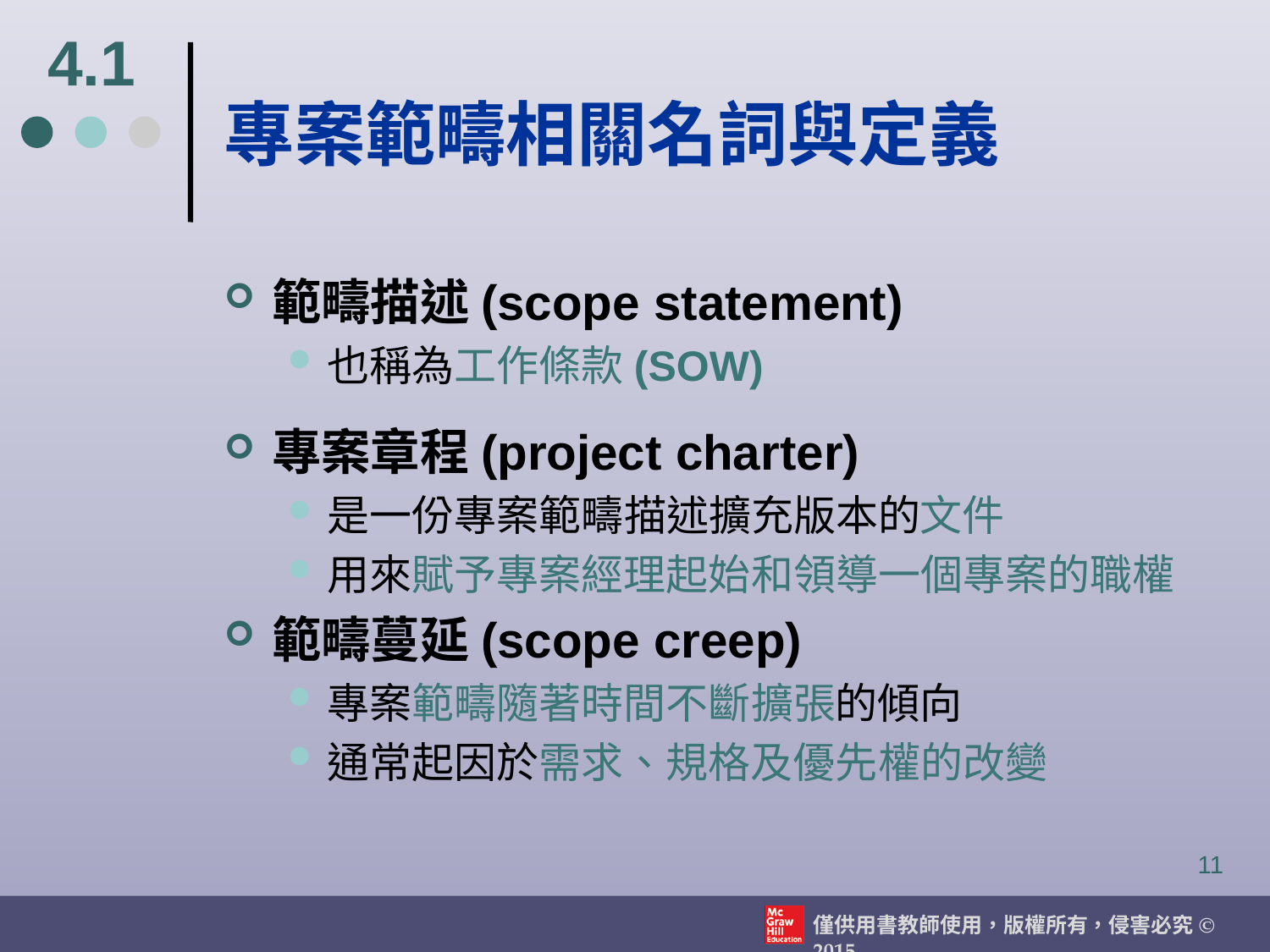

4.1
# 專案範疇相關名詞與定義
範疇描述(scope statement)
也稱為工作條款(SOW)
專案章程(project charter)
是一份專案範疇描述擴充版本的文件
用來賦予專案經理起始和領導一個專案的職權
範疇蔓延(scope creep)
專案範疇隨著時間不斷擴張的傾向
通常起因於需求、規格及優先權的改變
11